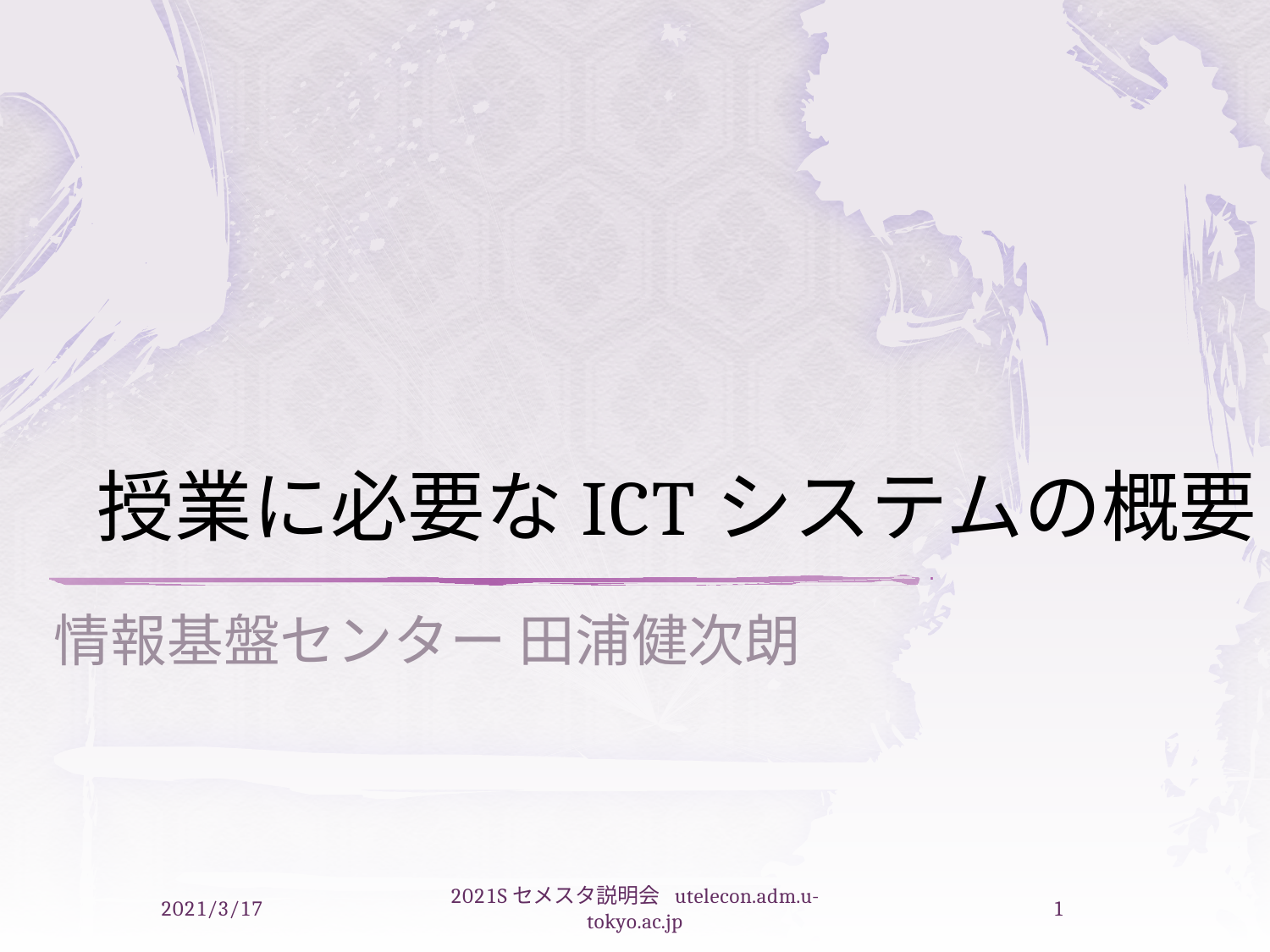

# 授業に必要なICTシステムの概要
情報基盤センター 田浦健次朗
2021/3/17
2021Sセメスタ説明会  utelecon.adm.u-tokyo.ac.jp
1